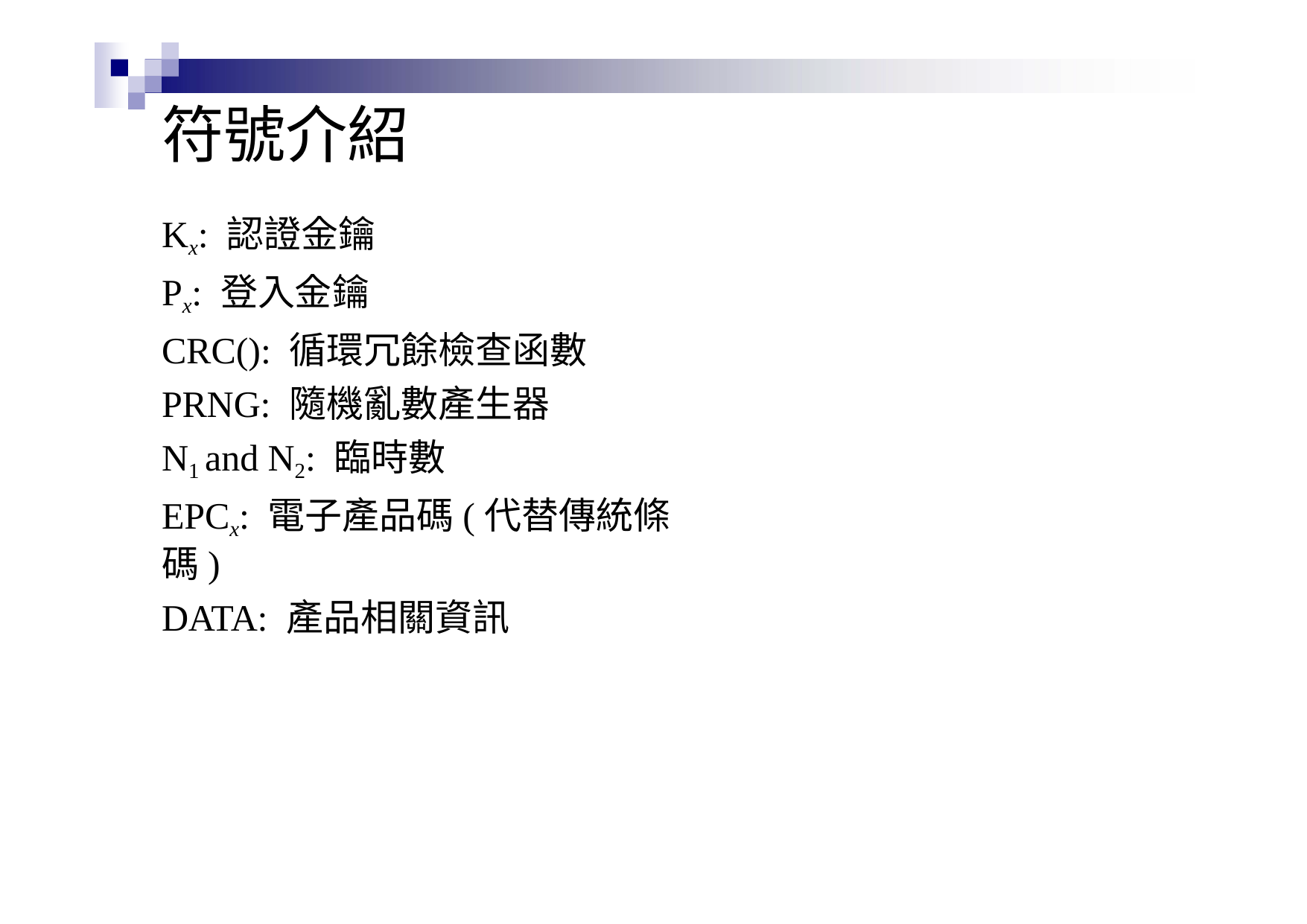

# 符號介紹
Kx: 認證金鑰
Px: 登入金鑰
CRC(): 循環冗餘檢查函數
PRNG: 隨機亂數產生器
N1 and N2: 臨時數
EPCx: 電子產品碼(代替傳統條碼)
DATA: 產品相關資訊